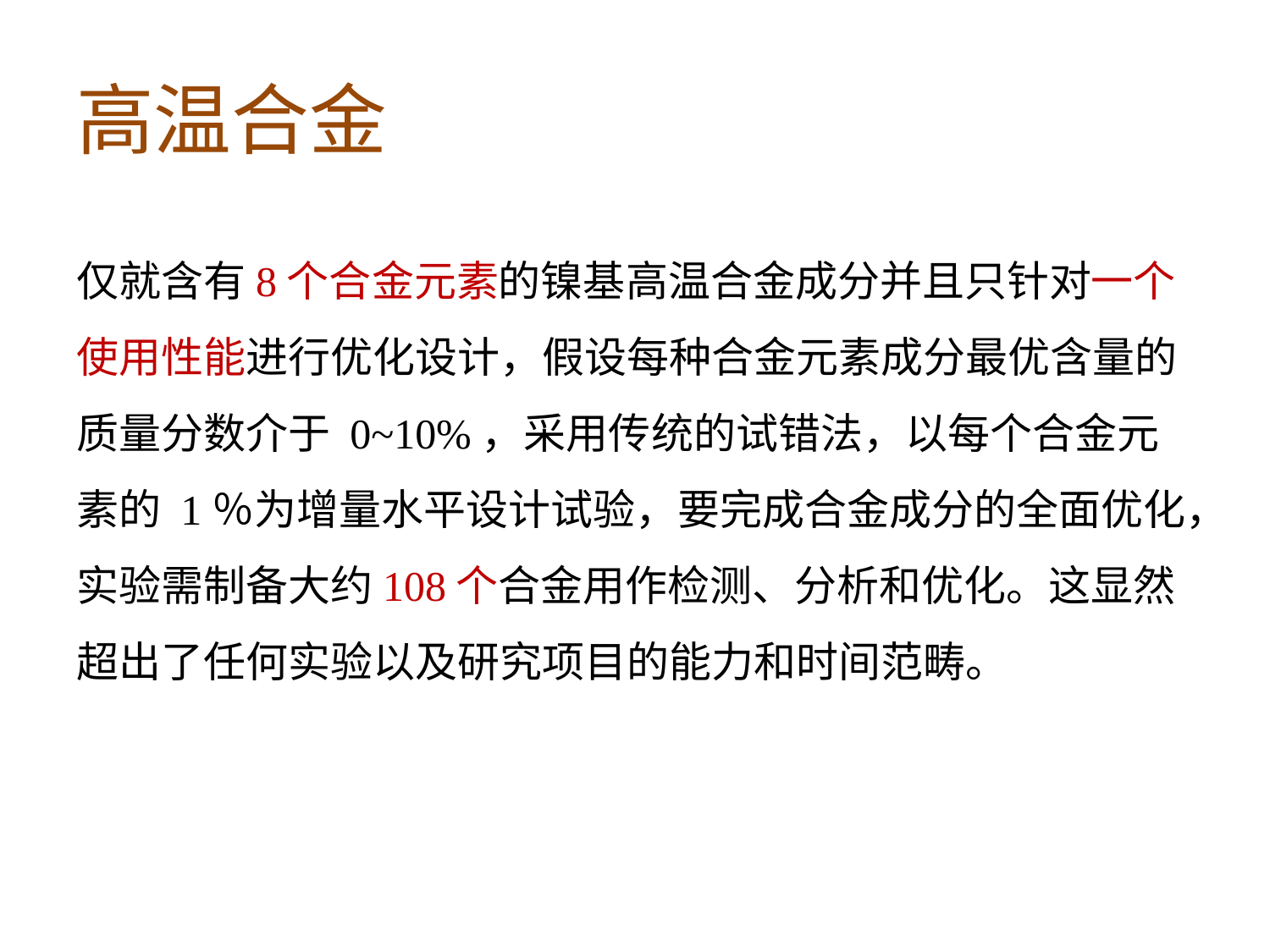

# 高温合金
仅就含有8个合金元素的镍基高温合金成分并且只针对一个使用性能进行优化设计，假设每种合金元素成分最优含量的质量分数介于 0~10%，采用传统的试错法，以每个合金元素的 1％为增量水平设计试验，要完成合金成分的全面优化，实验需制备大约108个合金用作检测、分析和优化。这显然超出了任何实验以及研究项目的能力和时间范畴。